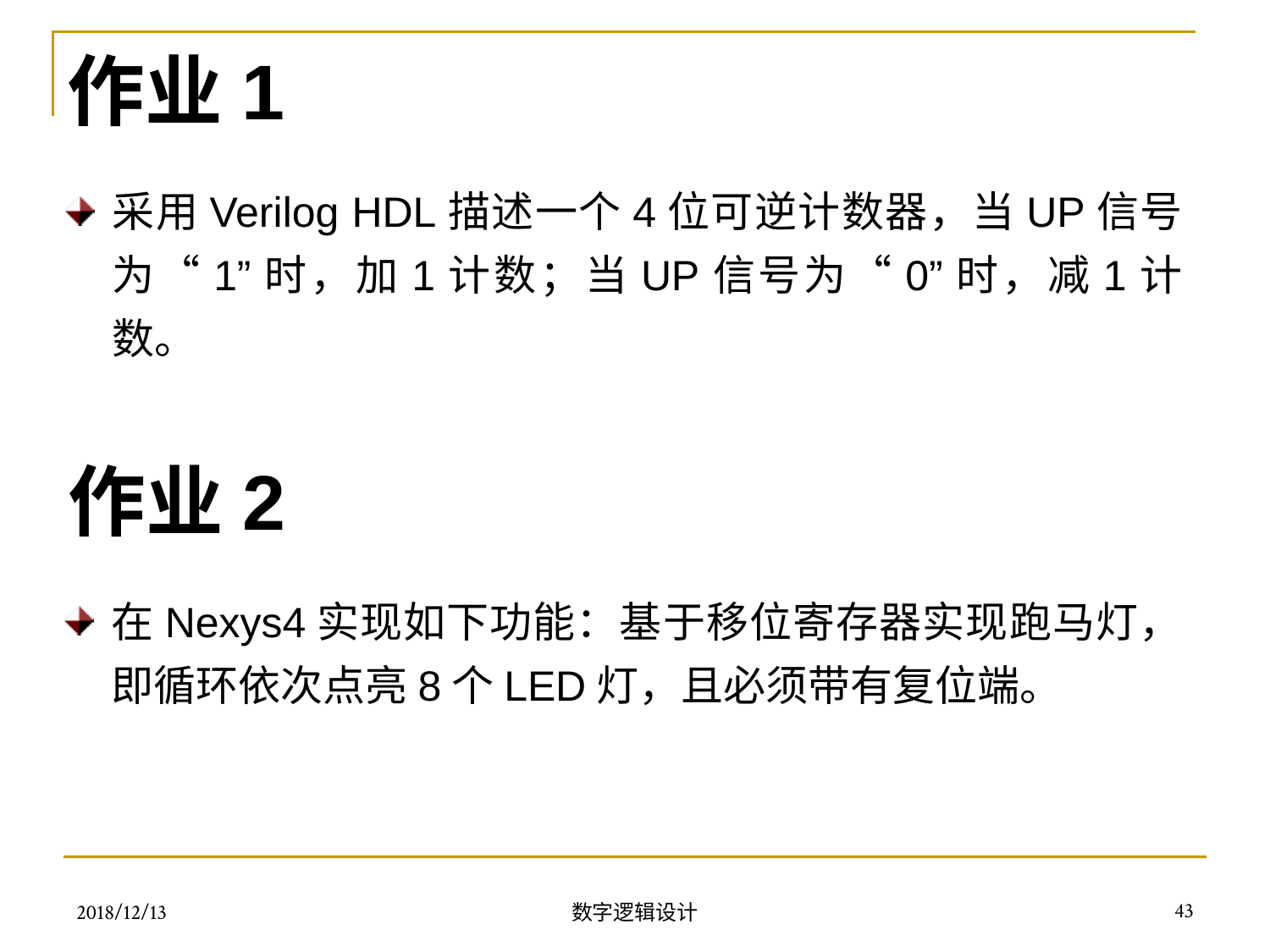

作业1
采用Verilog HDL描述一个4位可逆计数器，当UP信号为“1”时，加1计数；当UP信号为“0”时，减1计数。
作业2
在Nexys4实现如下功能：基于移位寄存器实现跑马灯，即循环依次点亮8个LED灯，且必须带有复位端。
2018/12/13
43
数字逻辑设计